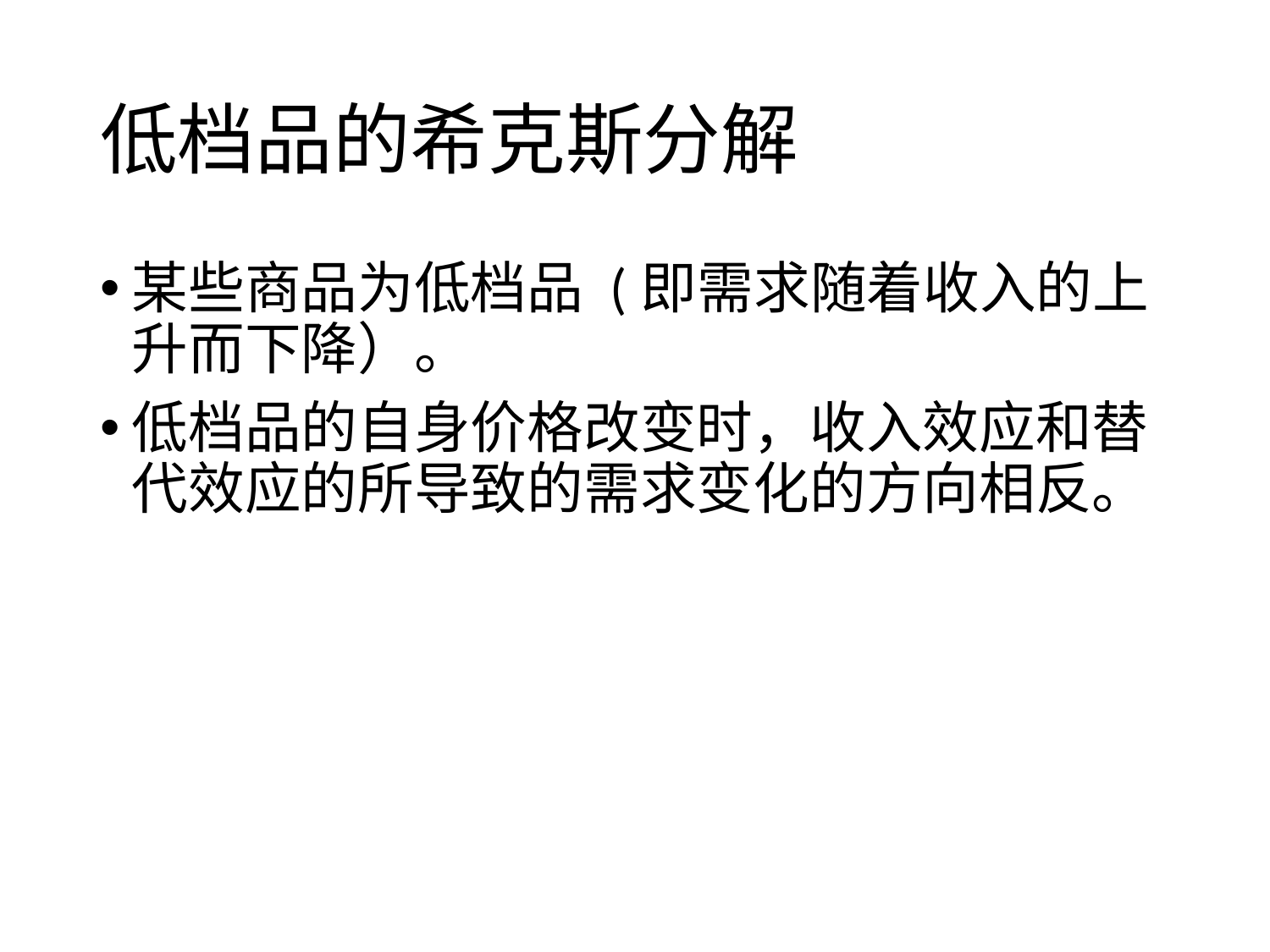

# 低档品的希克斯分解
某些商品为低档品 (即需求随着收入的上升而下降）。
低档品的自身价格改变时，收入效应和替代效应的所导致的需求变化的方向相反。